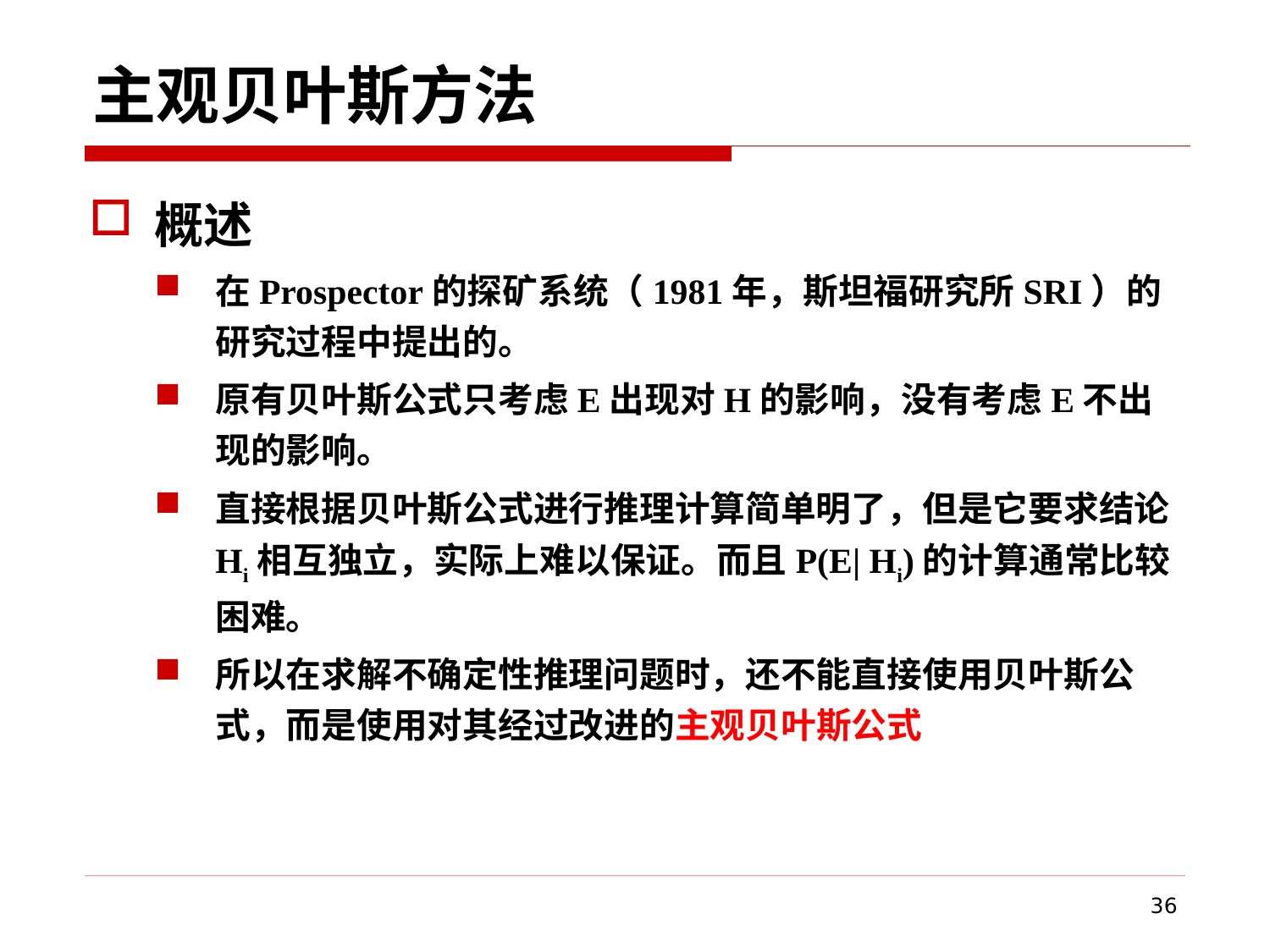

# 主观贝叶斯方法
概述
在Prospector的探矿系统（1981年，斯坦福研究所SRI）的研究过程中提出的。
原有贝叶斯公式只考虑E出现对H的影响，没有考虑E不出现的影响。
直接根据贝叶斯公式进行推理计算简单明了，但是它要求结论Hi相互独立，实际上难以保证。而且P(E| Hi)的计算通常比较困难。
所以在求解不确定性推理问题时，还不能直接使用贝叶斯公式，而是使用对其经过改进的主观贝叶斯公式
36